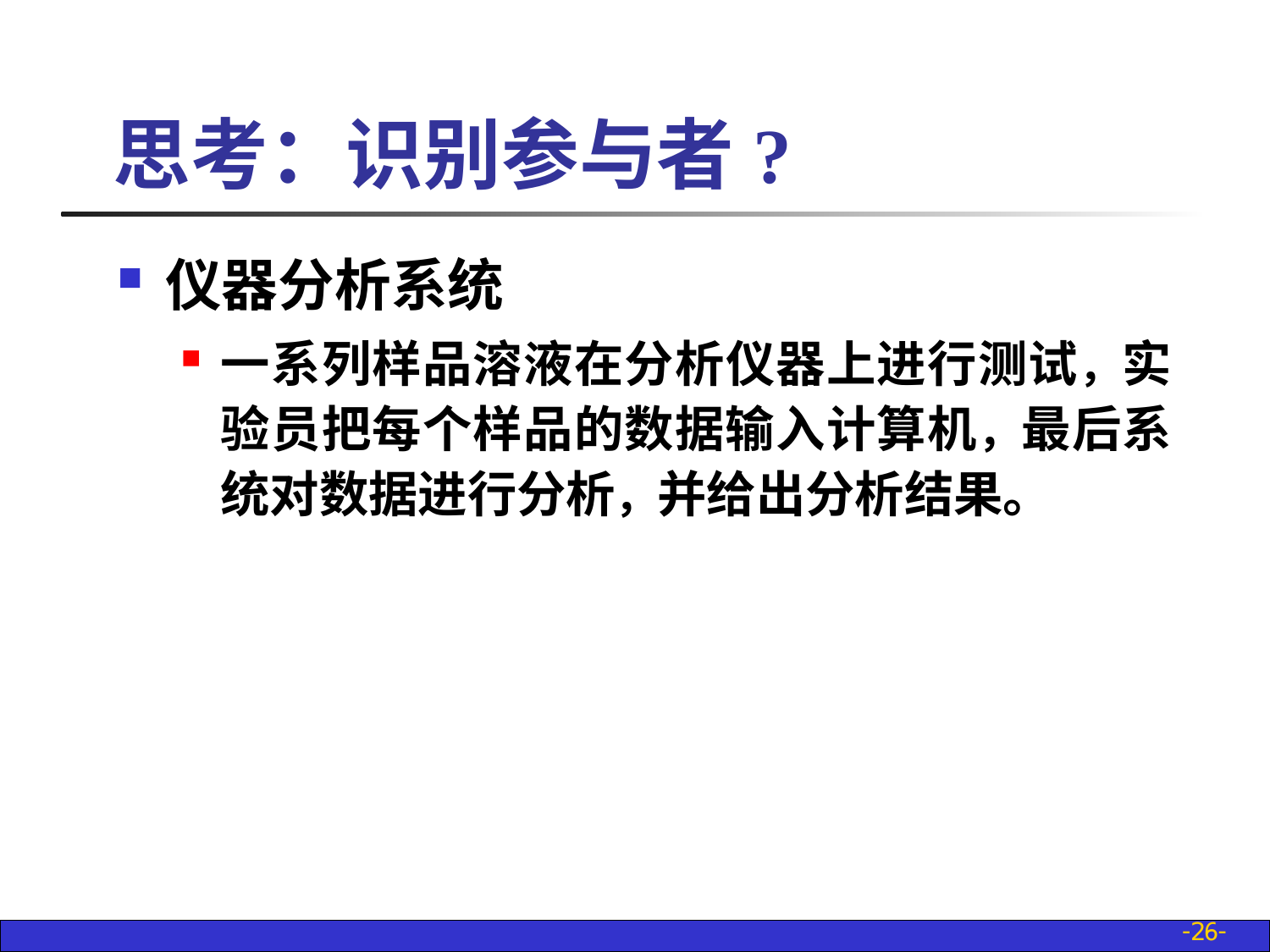

# 思考：识别参与者?
仪器分析系统
一系列样品溶液在分析仪器上进行测试，实验员把每个样品的数据输入计算机，最后系统对数据进行分析，并给出分析结果。
-26-